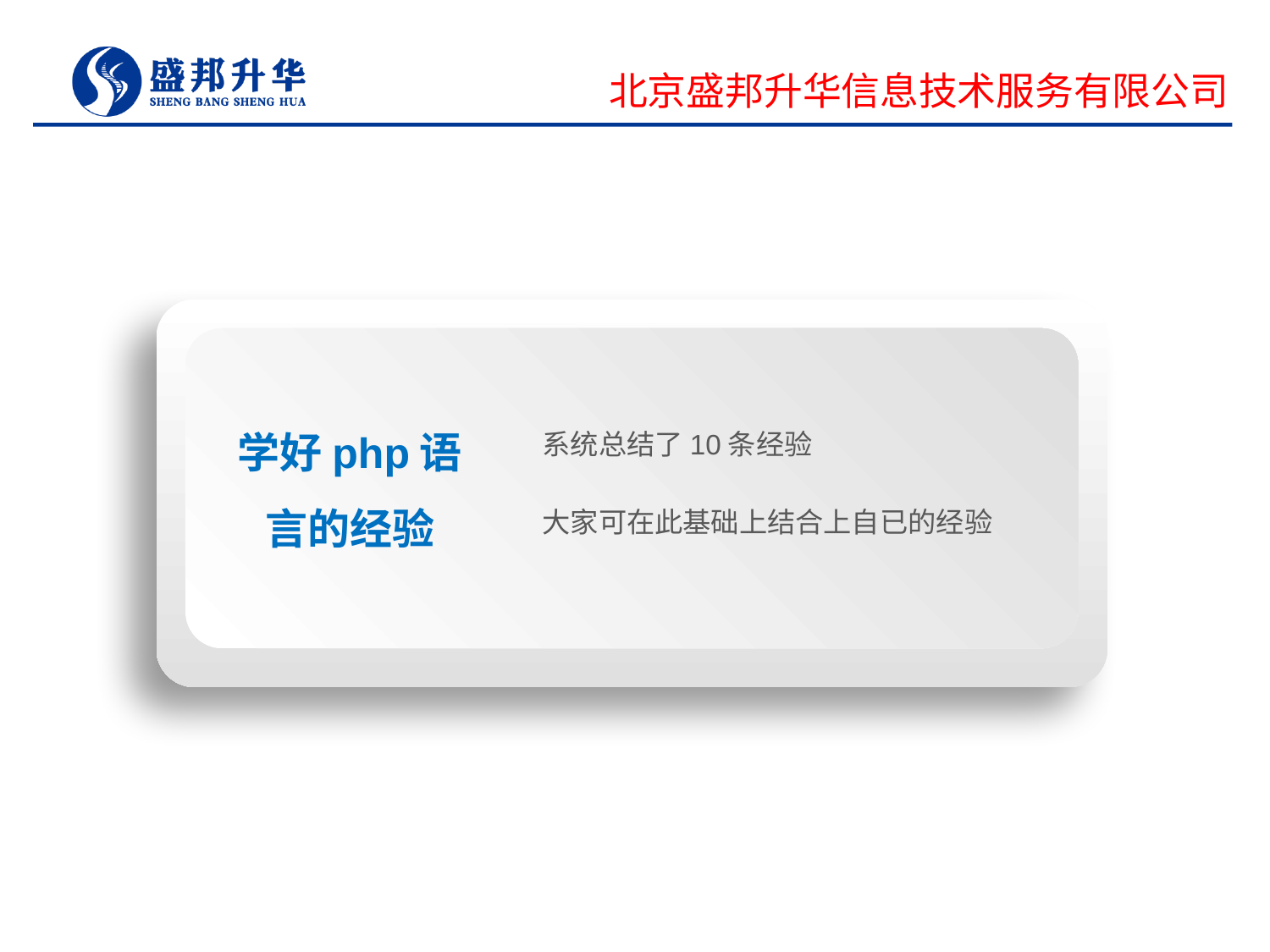

北京盛邦升华信息技术服务有限公司

学好php语言的经验
系统总结了10条经验

大家可在此基础上结合上自已的经验